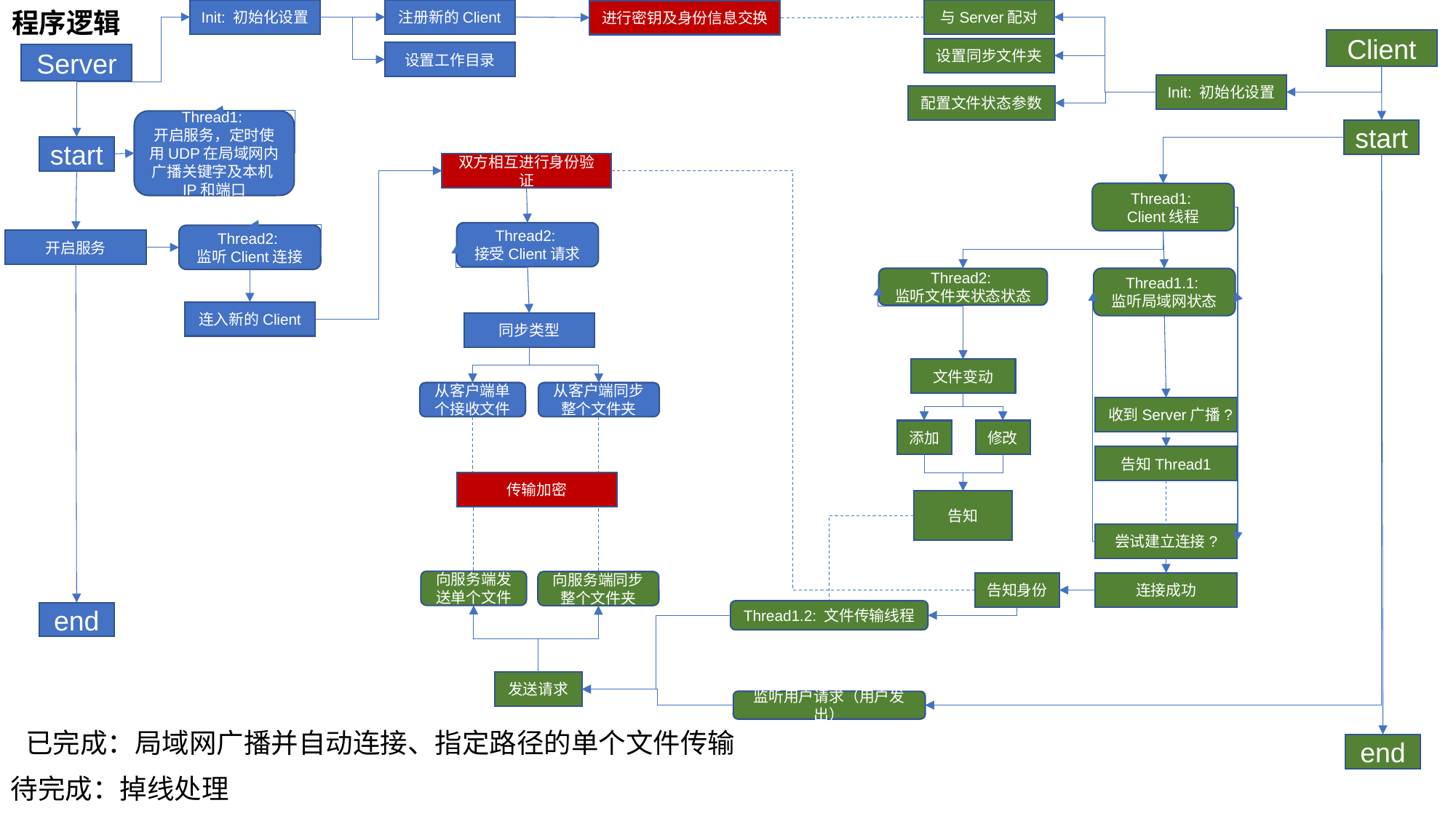

Init: 初始化设置
与Server配对
注册新的Client
程序逻辑
进行密钥及身份信息交换
Client
设置同步文件夹
设置工作目录
Server
Init: 初始化设置
配置文件状态参数
Thread1:
开启服务，定时使用UDP在局域网内广播关键字及本机IP和端口
start
start
双方相互进行身份验证
Thread1:
Client线程
Thread2:
接受Client请求
Thread2:
监听Client连接
开启服务
Thread2:
监听文件夹状态状态
Thread1.1:
监听局域网状态
连入新的Client
同步类型
文件变动
从客户端单个接收文件
从客户端同步整个文件夹
收到Server广播?
添加
修改
告知Thread1
传输加密
告知
尝试建立连接?
向服务端发送单个文件
向服务端同步整个文件夹
告知身份
连接成功
Thread1.2: 文件传输线程
end
发送请求
监听用户请求（用户发出）
已完成：局域网广播并自动连接、指定路径的单个文件传输
end
待完成：掉线处理